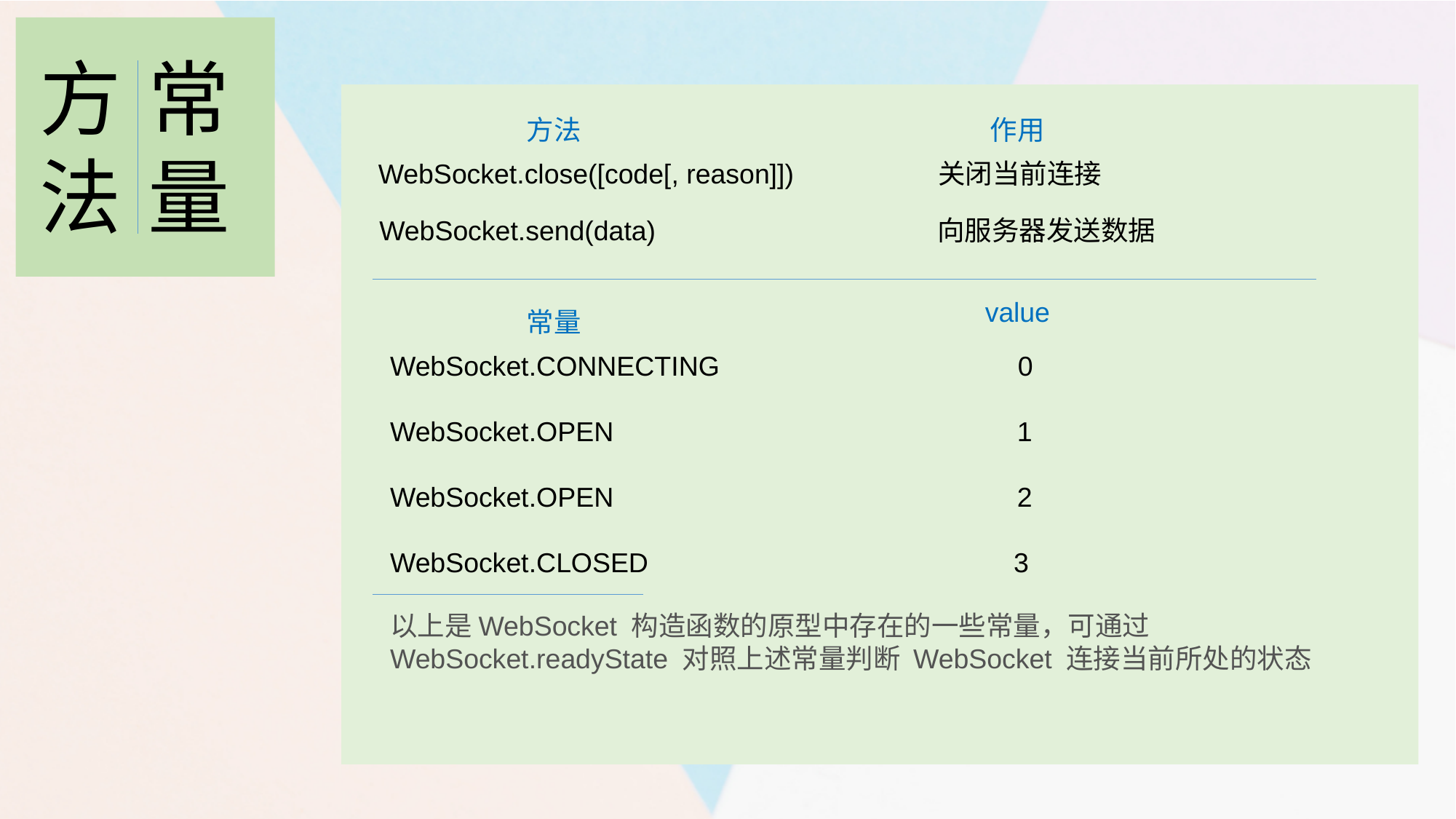

方法

常量

WebSocket.close([code[, reason]])                  关闭当前连接
方法
作用
WebSocket.send(data)                                    向服务器发送数据
value
常量
WebSocket.CONNECTING                                       0

WebSocket.OPEN                                                     1

WebSocket.OPEN                                                     2

WebSocket.CLOSED                                                3
以上是WebSocket 构造函数的原型中存在的一些常量，可通过 WebSocket.readyState 对照上述常量判断 WebSocket 连接当前所处的状态